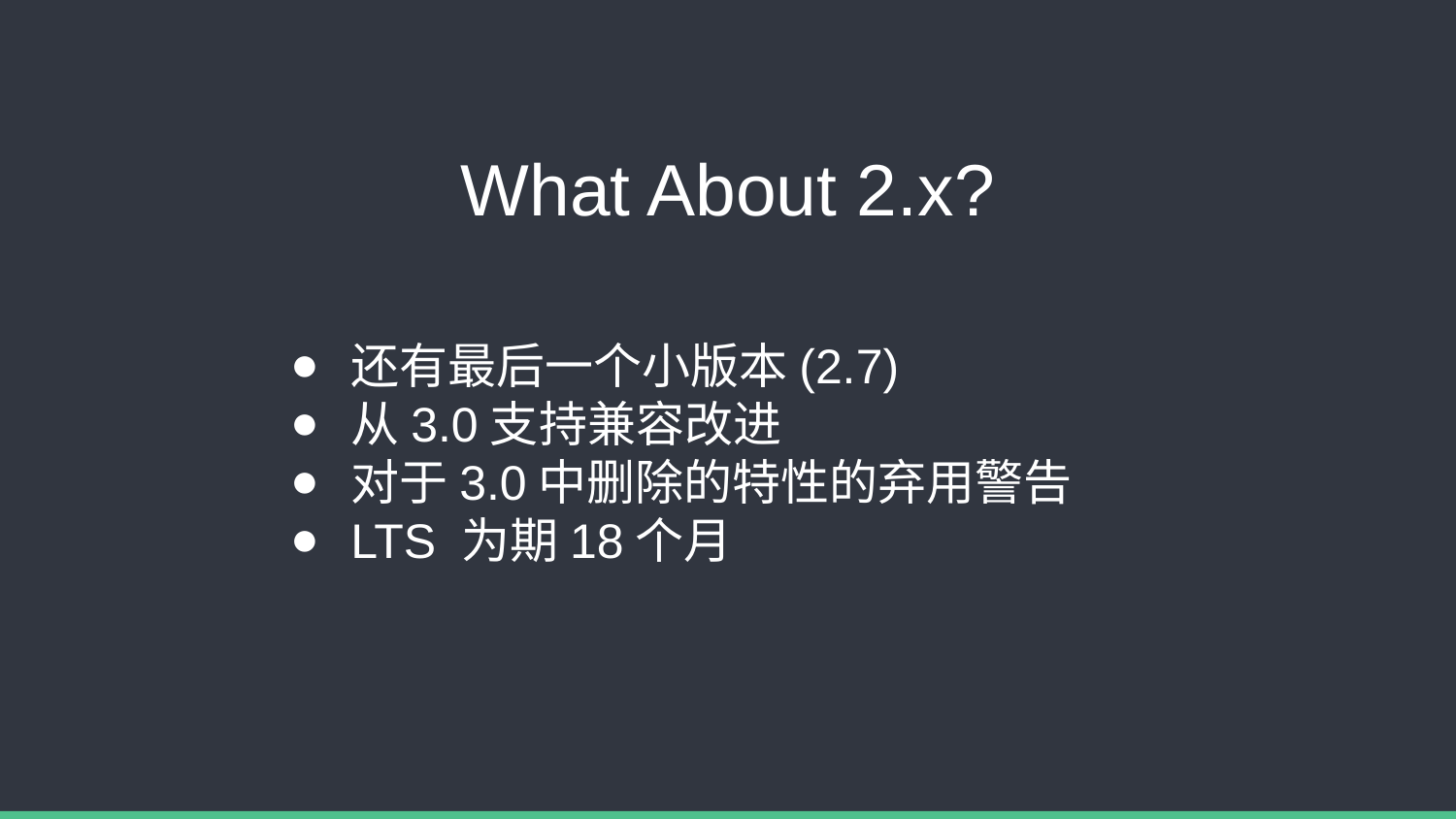

# What About 2.x?
还有最后一个小版本(2.7)
从3.0支持兼容改进
对于3.0中删除的特性的弃用警告
LTS 为期18个月